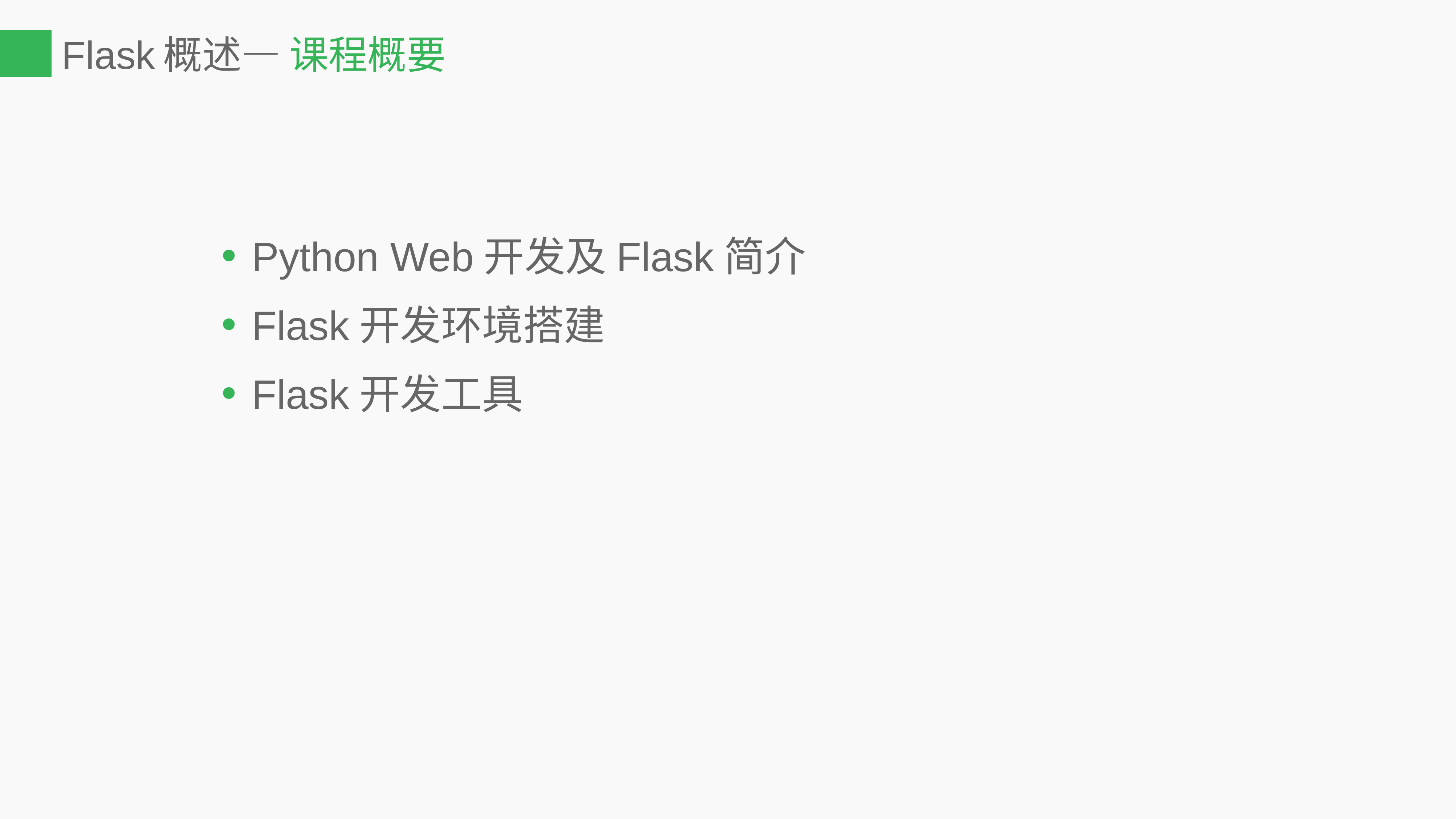

# Flask概述— 课程概要
Python Web开发及Flask简介
Flask开发环境搭建
Flask开发工具